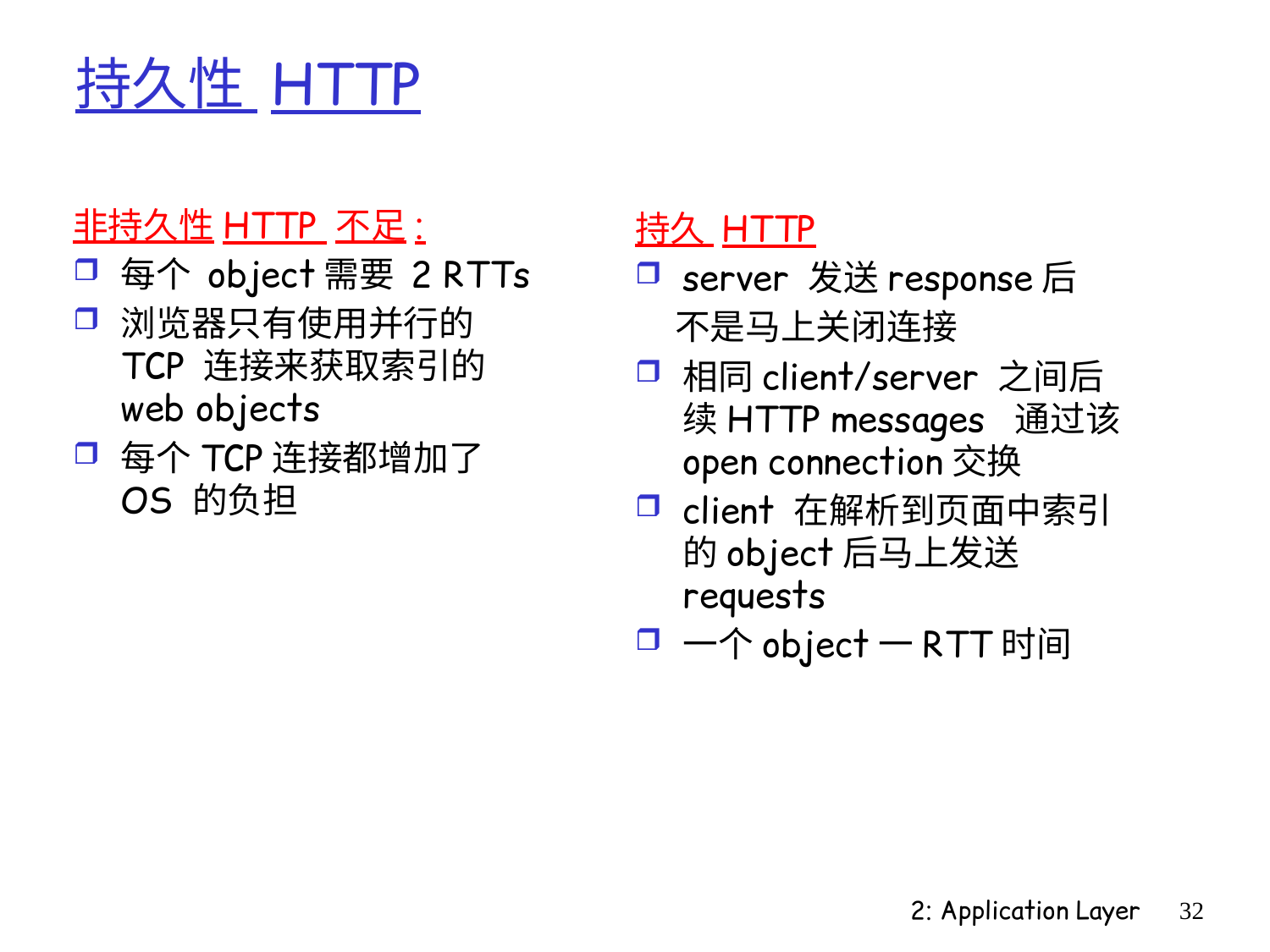

# 持久性 HTTP
非持久性HTTP 不足:
每个 object需要 2 RTTs
浏览器只有使用并行的 TCP 连接来获取索引的 web objects
每个TCP连接都增加了OS 的负担

持久 HTTP
server 发送response后
    不是马上关闭连接
相同client/server 之间后续HTTP messages  通过该open connection交换
client 在解析到页面中索引的object后马上发送requests
一个object一RTT时间
2: Application Layer
32